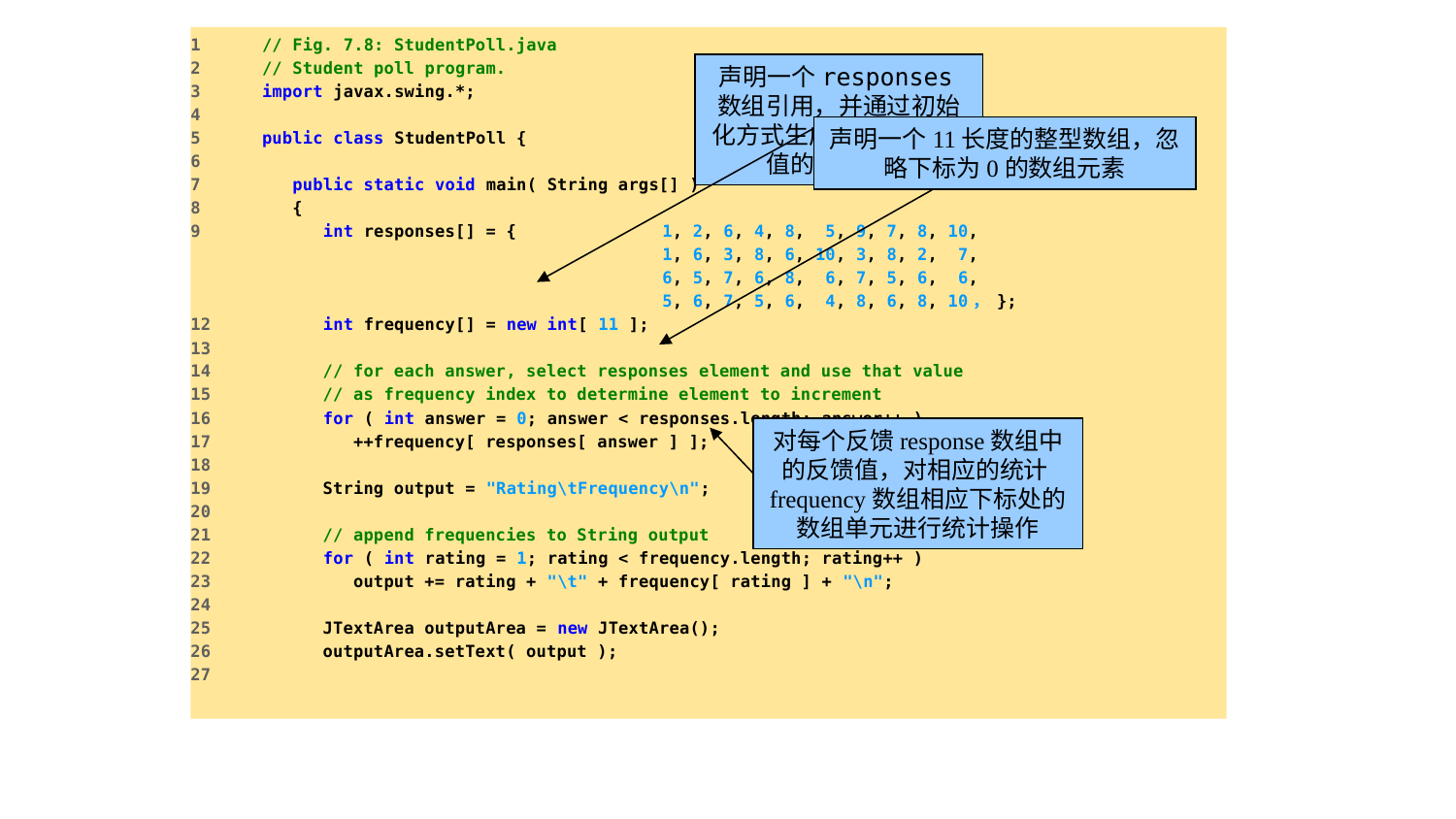

1      // Fig. 7.8: StudentPoll.java
2      // Student poll program.
3      import javax.swing.*;
4
5      public class StudentPoll {
6
7         public static void main( String args[] )
8         {
9            int responses[] = {	1, 2, 6, 4, 8,  5, 9, 7, 8, 10,
		1, 6, 3, 8, 6, 10, 3, 8, 2,  7,
		6, 5, 7, 6, 8,  6, 7, 5, 6,  6,
		5, 6, 7, 5, 6,  4, 8, 6, 8, 10， };
12           int frequency[] = new int[ 11 ];
13
14           // for each answer, select responses element and use that value
15           // as frequency index to determine element to increment
16           for ( int answer = 0; answer < responses.length; answer++ )
17              ++frequency[ responses[ answer ] ];
18
19           String output = "Rating\tFrequency\n";
20
21           // append frequencies to String output
22           for ( int rating = 1; rating < frequency.length; rating++ )
23              output += rating + "\t" + frequency[ rating ] + "\n";
24
25           JTextArea outputArea = new JTextArea();
26           outputArea.setText( output );
27
声明一个responses数组引用，并通过初始化方式生成40个整型数值的数组对象

声明一个11长度的整型数组，忽略下标为0的数组元素

对每个反馈response数组中的反馈值，对相应的统计frequency数组相应下标处的数组单元进行统计操作